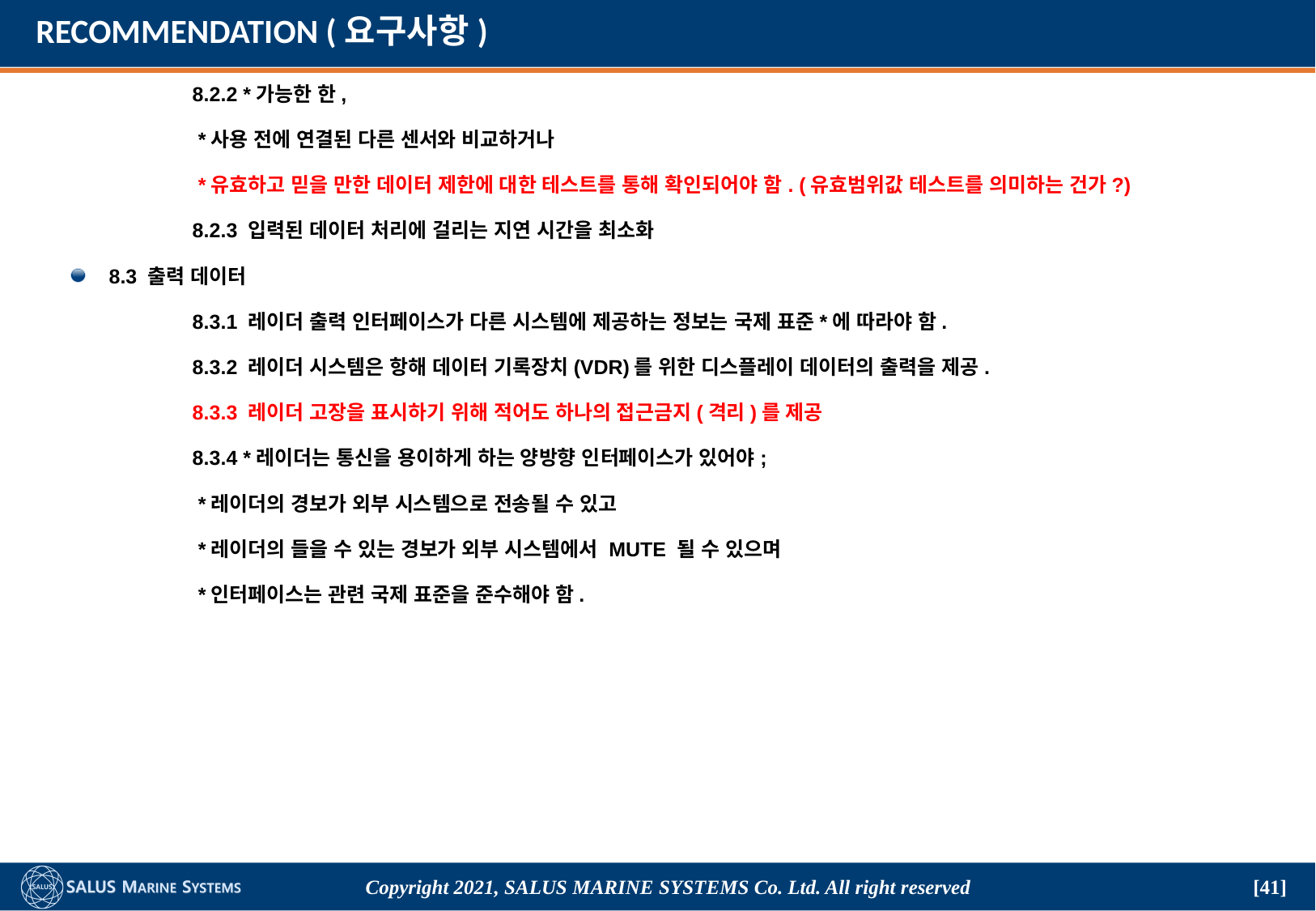

# RECOMMENDATION (요구사항)
	8.2.2 *가능한 한,
	 *사용 전에 연결된 다른 센서와 비교하거나
	 *유효하고 믿을 만한 데이터 제한에 대한 테스트를 통해 확인되어야 함. (유효범위값 테스트를 의미하는 건가?)
	8.2.3 입력된 데이터 처리에 걸리는 지연 시간을 최소화
8.3 출력 데이터
	8.3.1 레이더 출력 인터페이스가 다른 시스템에 제공하는 정보는 국제 표준*에 따라야 함.
	8.3.2 레이더 시스템은 항해 데이터 기록장치(VDR)를 위한 디스플레이 데이터의 출력을 제공.
	8.3.3 레이더 고장을 표시하기 위해 적어도 하나의 접근금지(격리)를 제공
	8.3.4 *레이더는 통신을 용이하게 하는 양방향 인터페이스가 있어야;
	 *레이더의 경보가 외부 시스템으로 전송될 수 있고
	 *레이더의 들을 수 있는 경보가 외부 시스템에서 MUTE 될 수 있으며
	 *인터페이스는 관련 국제 표준을 준수해야 함.
Copyright 2021, SALUS Marine Systems Co. Ltd. All right reserved
[41]